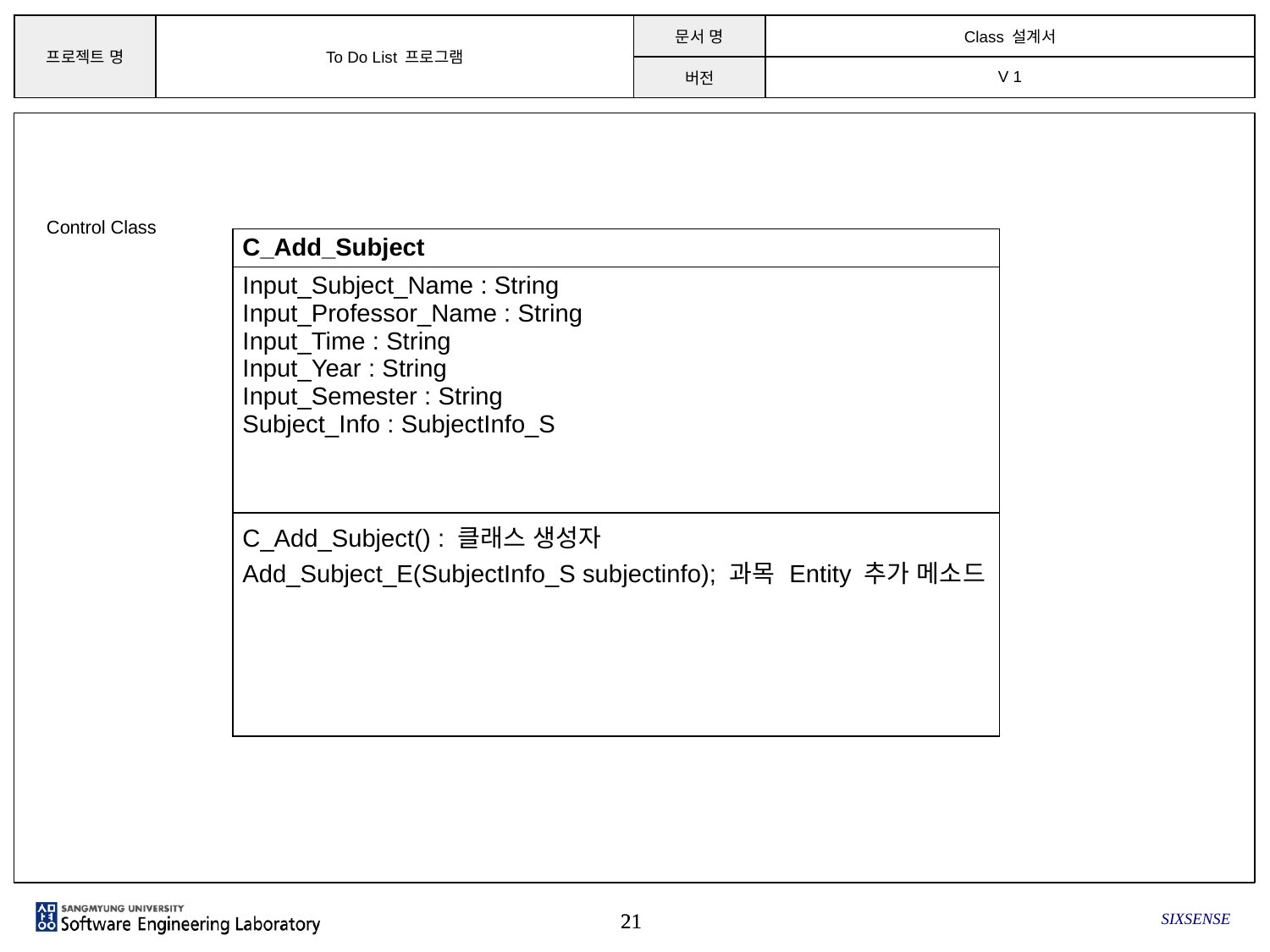

Control Class
| C\_Add\_Subject |
| --- |
| Input\_Subject\_Name : String Input\_Professor\_Name : String Input\_Time : String Input\_Year : String Input\_Semester : String Subject\_Info : SubjectInfo\_S |
| C\_Add\_Subject() : 클래스 생성자 Add\_Subject\_E(SubjectInfo\_S subjectinfo); 과목 Entity 추가 메소드 |
SIXSENSE